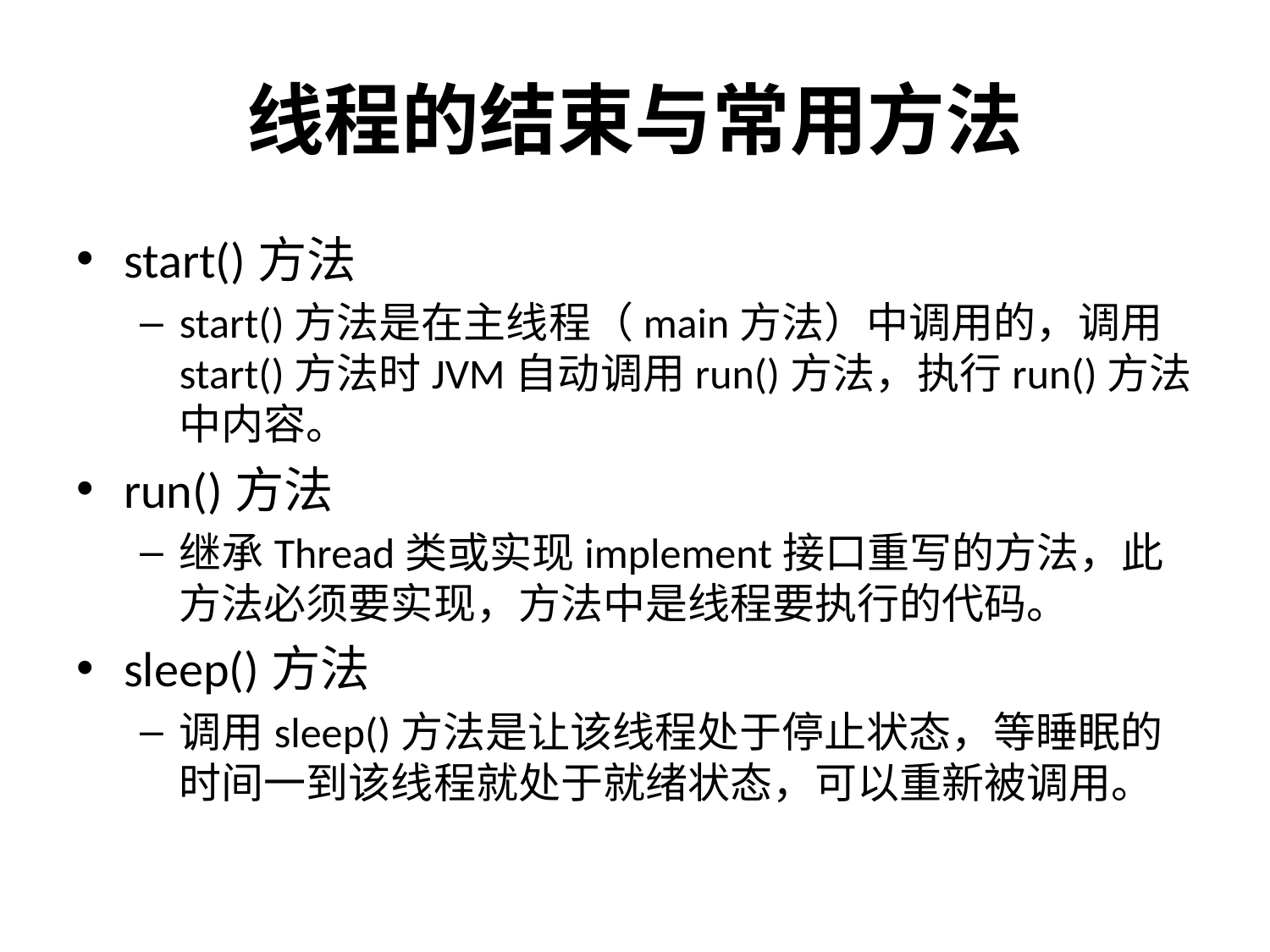

# 线程的结束与常用方法
start()方法
start()方法是在主线程（main方法）中调用的，调用start()方法时JVM自动调用run()方法，执行run()方法中内容。
run()方法
继承Thread类或实现implement接口重写的方法，此方法必须要实现，方法中是线程要执行的代码。
sleep()方法
调用sleep()方法是让该线程处于停止状态，等睡眠的时间一到该线程就处于就绪状态，可以重新被调用。